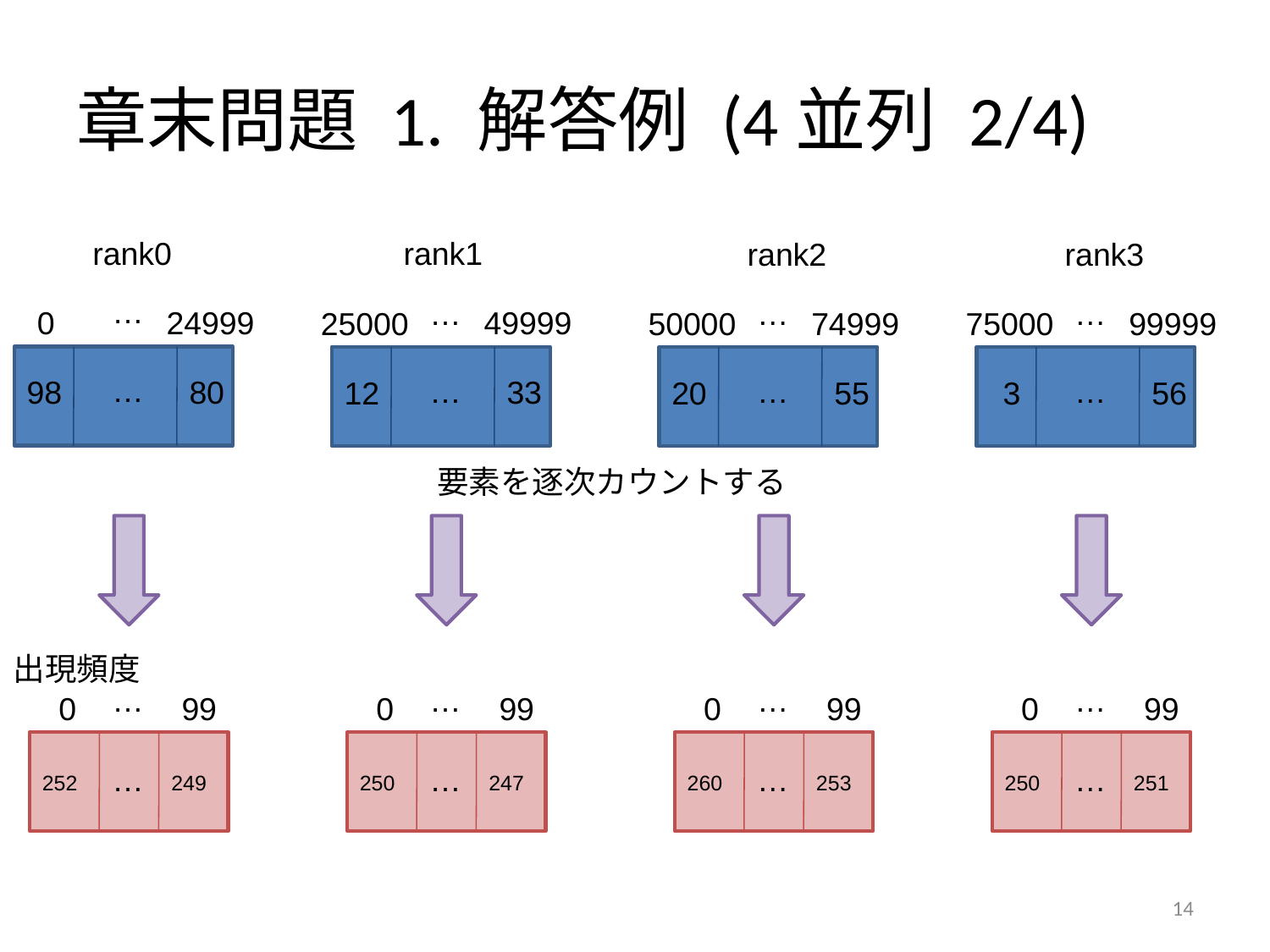

# 章末問題 1. 解答例 (4並列 2/4)
rank0
rank1
rank2
rank3
…
…
…
…
24999
0
49999
25000
74999
99999
50000
75000

…
…
…
…
80
98
33
12
55
56
20
3
要素を逐次カウントする

出現頻度
…
0
99

…
252
249
…
0
99

…
250
247
…
0
99

…
260
253
…
0
99

…
250
251
14